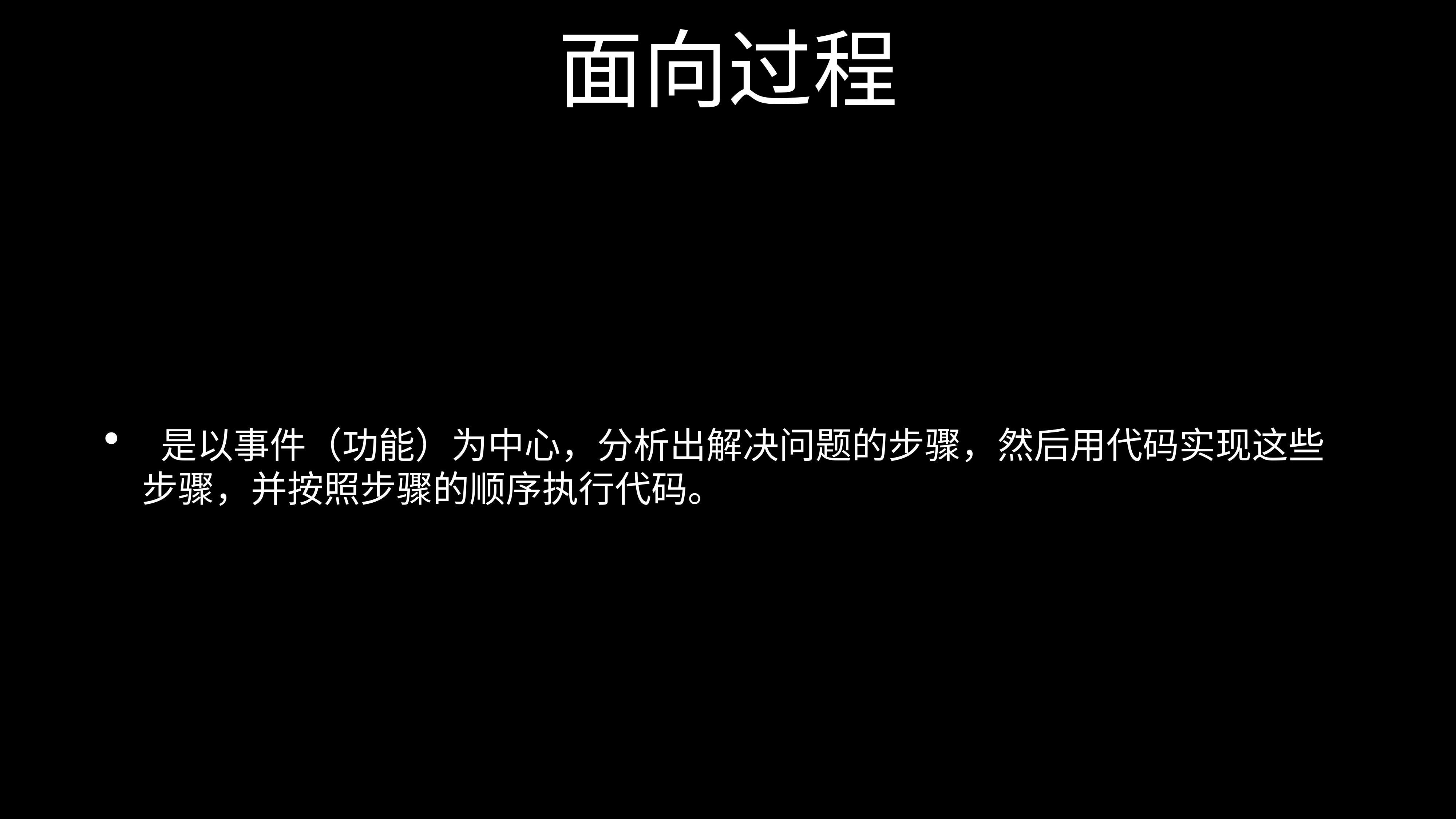

# 面向过程
 是以事件（功能）为中心，分析出解决问题的步骤，然后用代码实现这些步骤，并按照步骤的顺序执行代码。